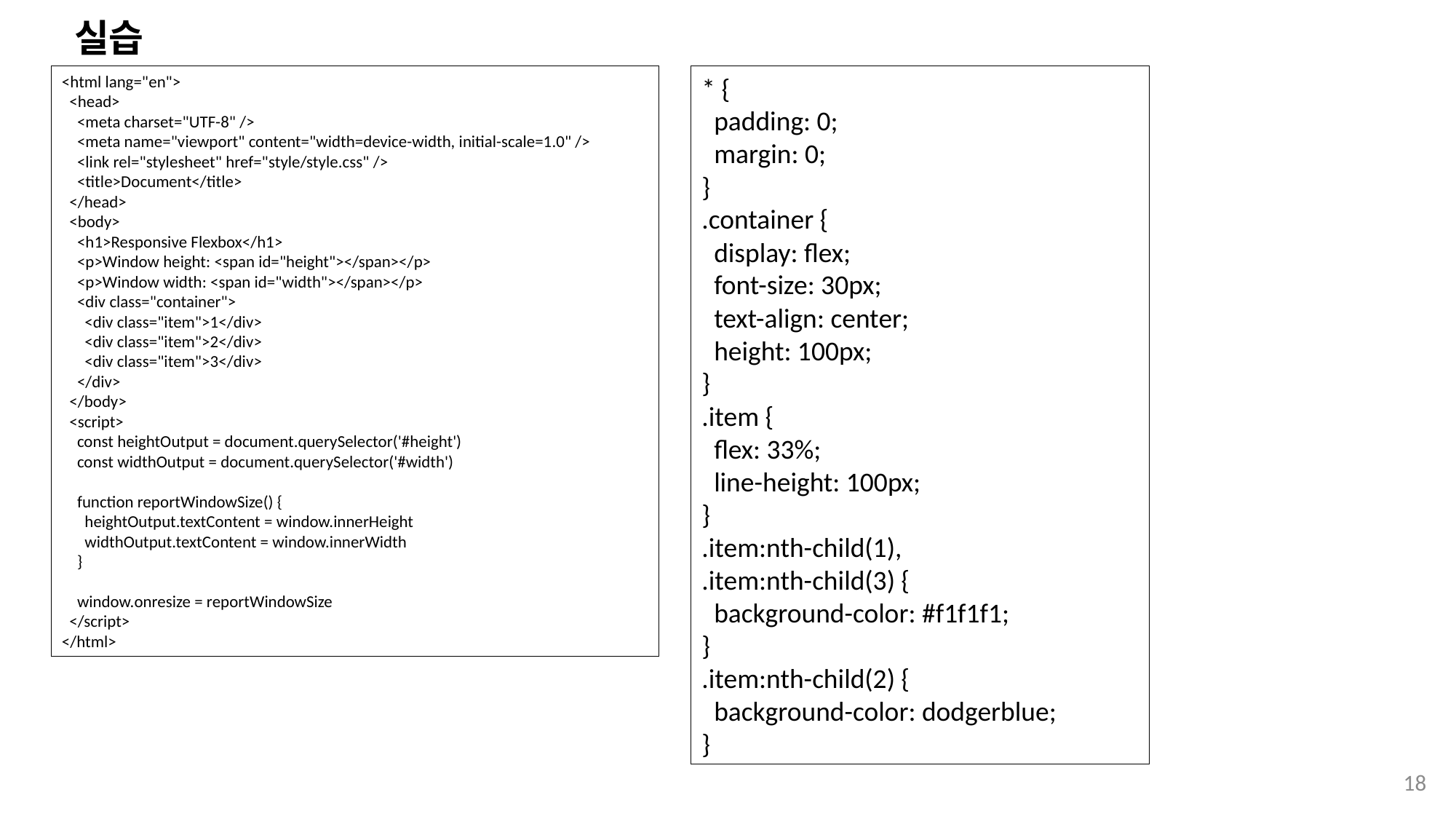

# 실습
<html lang="en">
  <head>
    <meta charset="UTF-8" />
    <meta name="viewport" content="width=device-width, initial-scale=1.0" />
    <link rel="stylesheet" href="style/style.css" />
    <title>Document</title>
  </head>
  <body>
    <h1>Responsive Flexbox</h1>
    <p>Window height: <span id="height"></span></p>
    <p>Window width: <span id="width"></span></p>
    <div class="container">
      <div class="item">1</div>
      <div class="item">2</div>
      <div class="item">3</div>
    </div>
  </body>
  <script>
    const heightOutput = document.querySelector('#height')
    const widthOutput = document.querySelector('#width')

    function reportWindowSize() {
      heightOutput.textContent = window.innerHeight
      widthOutput.textContent = window.innerWidth
    }

    window.onresize = reportWindowSize
  </script>
</html>
* {
  padding: 0;
  margin: 0;
}
.container {
  display: flex;
  font-size: 30px;
  text-align: center;
  height: 100px;
}
.item {
  flex: 33%;
  line-height: 100px;
}
.item:nth-child(1),
.item:nth-child(3) {
  background-color: #f1f1f1;
}
.item:nth-child(2) {
  background-color: dodgerblue;
}

18